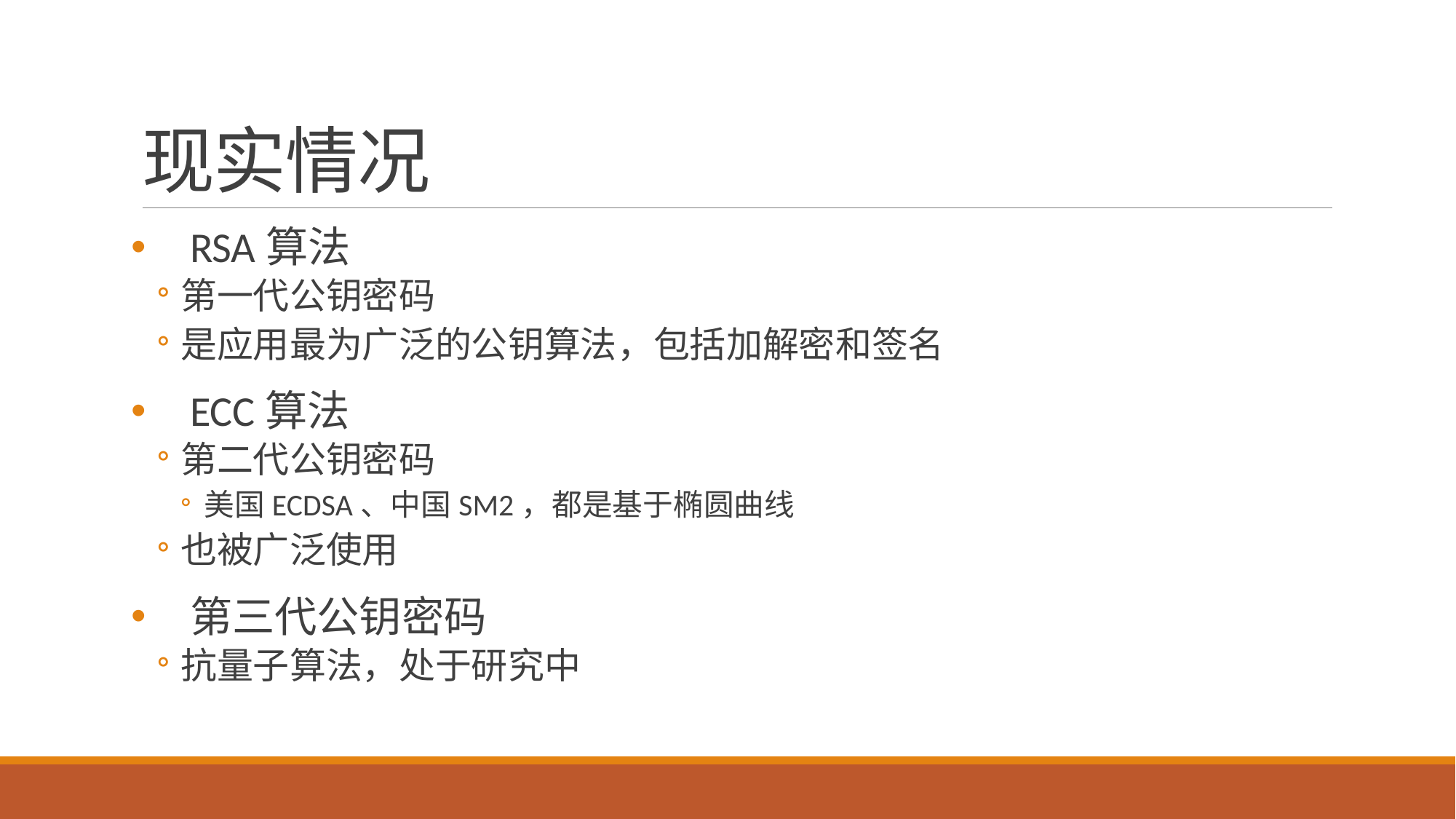

# 现实情况
RSA算法
第一代公钥密码
是应用最为广泛的公钥算法，包括加解密和签名
ECC算法
第二代公钥密码
美国ECDSA、中国SM2，都是基于椭圆曲线
也被广泛使用
第三代公钥密码
抗量子算法，处于研究中
141